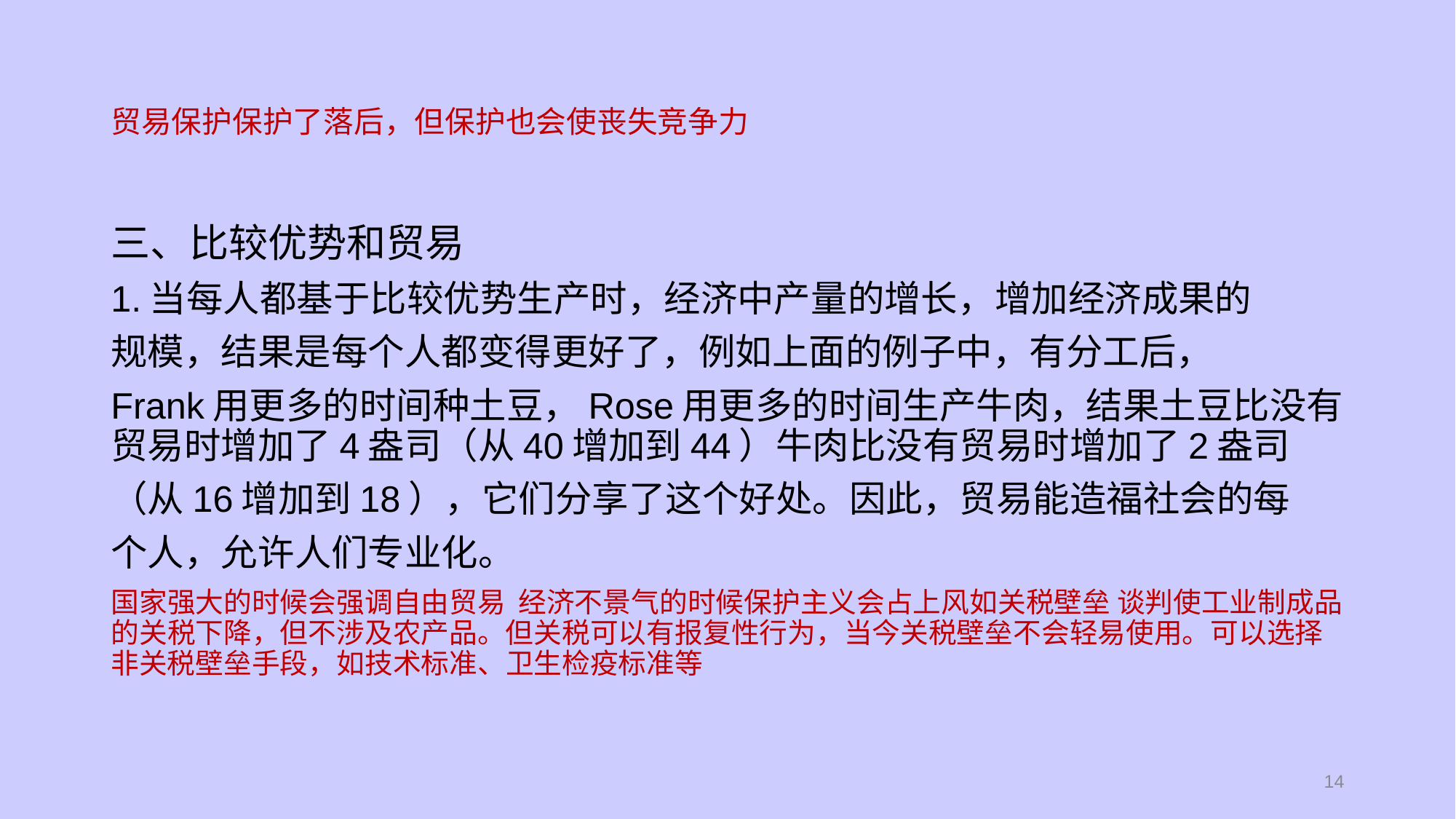

# 贸易保护保护了落后，但保护也会使丧失竞争力
三、比较优势和贸易
1.当每人都基于比较优势生产时，经济中产量的增长，增加经济成果的
规模，结果是每个人都变得更好了，例如上面的例子中，有分工后，
Frank用更多的时间种土豆，Rose用更多的时间生产牛肉，结果土豆比没有贸易时增加了4盎司（从40增加到44）牛肉比没有贸易时增加了2盎司
（从16增加到18），它们分享了这个好处。因此，贸易能造福社会的每
个人，允许人们专业化。
国家强大的时候会强调自由贸易  经济不景气的时候保护主义会占上风如关税壁垒 谈判使工业制成品的关税下降，但不涉及农产品。但关税可以有报复性行为，当今关税壁垒不会轻易使用。可以选择非关税壁垒手段，如技术标准、卫生检疫标准等

14